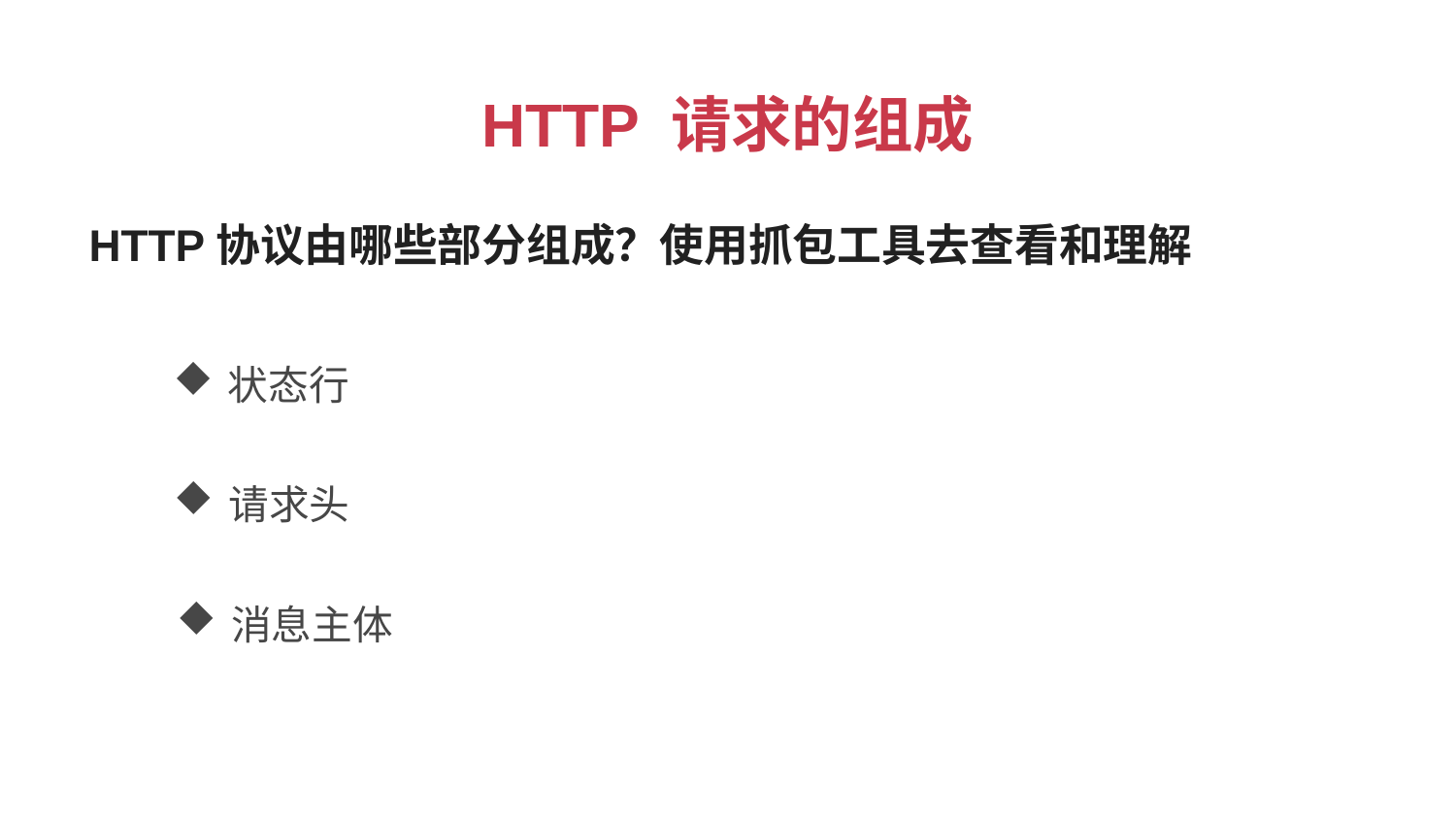

HTTP 请求的组成
HTTP协议由哪些部分组成？使用抓包工具去查看和理解
状态行
请求头
消息主体